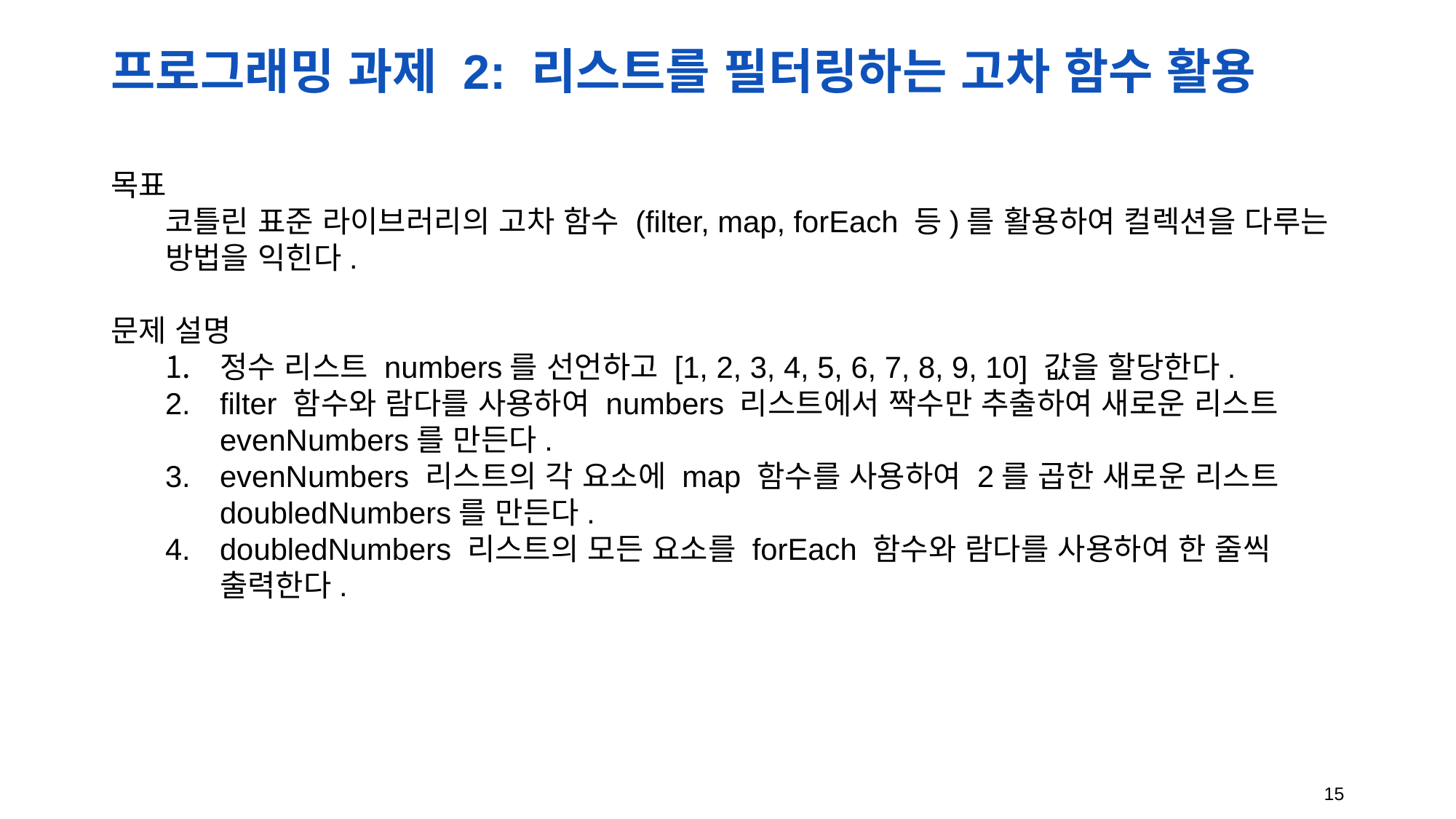

# 프로그래밍 과제 2: 리스트를 필터링하는 고차 함수 활용
목표
코틀린 표준 라이브러리의 고차 함수 (filter, map, forEach 등)를 활용하여 컬렉션을 다루는 방법을 익힌다.

문제 설명
정수 리스트 numbers를 선언하고 [1, 2, 3, 4, 5, 6, 7, 8, 9, 10] 값을 할당한다.
filter 함수와 람다를 사용하여 numbers 리스트에서 짝수만 추출하여 새로운 리스트 evenNumbers를 만든다.
evenNumbers 리스트의 각 요소에 map 함수를 사용하여 2를 곱한 새로운 리스트 doubledNumbers를 만든다.
doubledNumbers 리스트의 모든 요소를 forEach 함수와 람다를 사용하여 한 줄씩 출력한다.
15